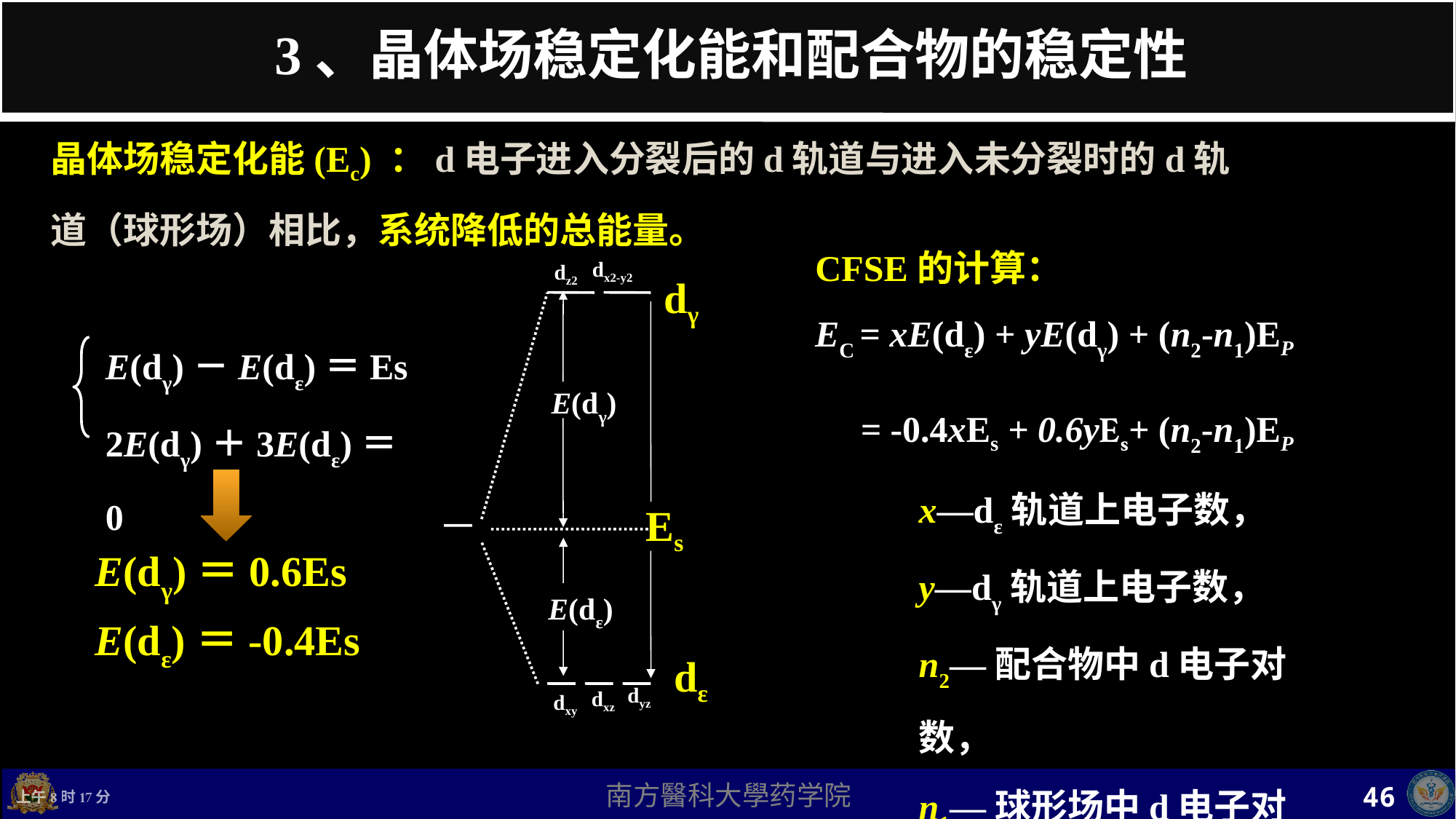

# 3、晶体场稳定化能和配合物的稳定性
晶体场稳定化能(Ec) ：d电子进入分裂后的d轨道与进入未分裂时的d轨道（球形场）相比，系统降低的总能量。
CFSE的计算：
dx2-y2
dz2
dγ

E(dγ)

Es

E(dε)

dε
dyz
dxz
dxy
EC = xE(dε) + yE(dγ) + (n2-n1)EP
     = -0.4xEs + 0.6yEs+ (n2-n1)EP
E(dγ)－E(dε)＝Es
2E(dγ)＋3E(dε)＝0

x—dε轨道上电子数，
y—dγ轨道上电子数，
n2—配合物中d电子对数，
n1—球形场中d电子对数。

E(dγ)＝0.6Es
E(dε)＝-0.4Es
上午8时17分
46